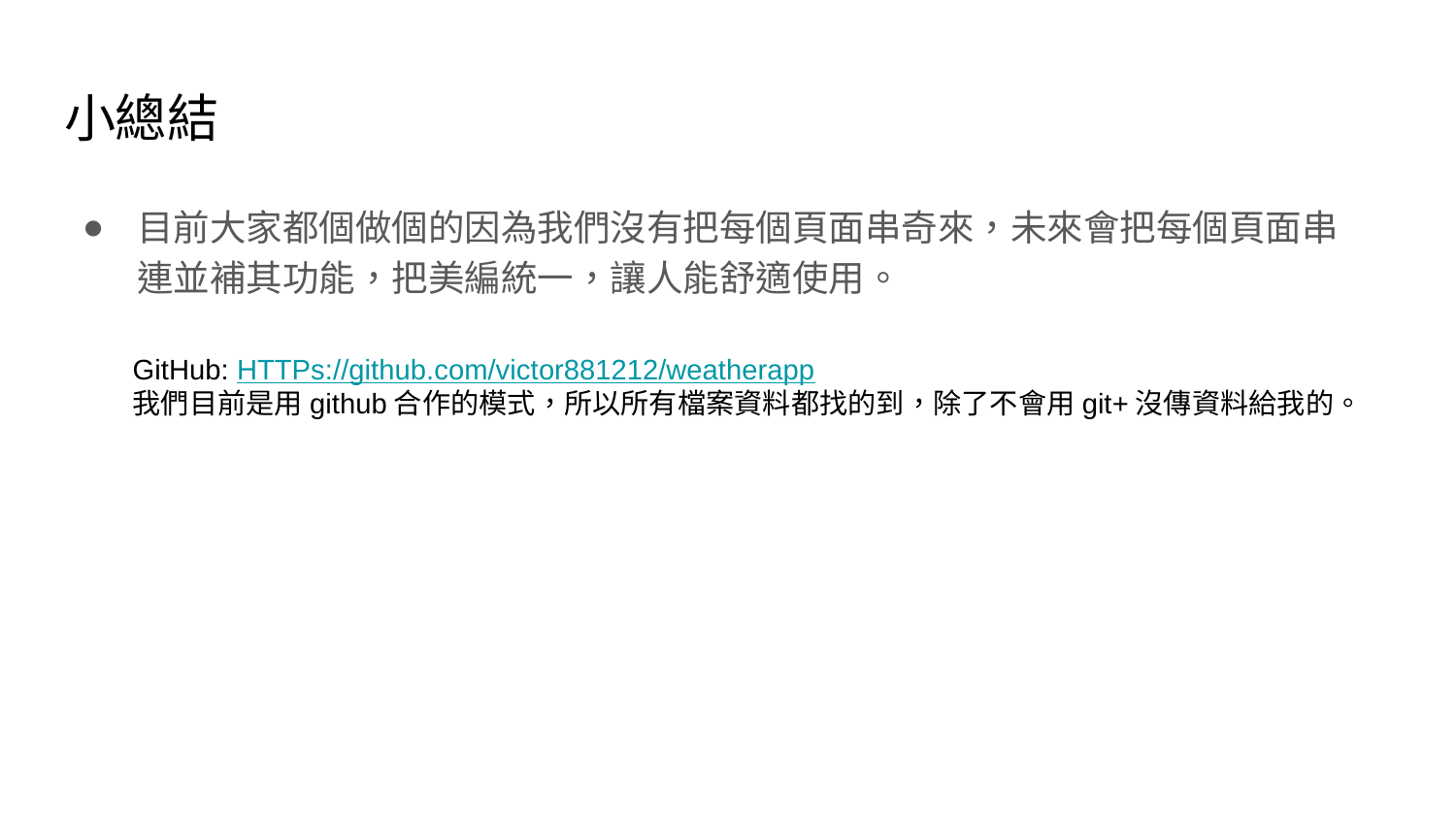

# 小總結
目前大家都個做個的因為我們沒有把每個頁面串奇來，未來會把每個頁面串連並補其功能，把美編統一，讓人能舒適使用。

GitHub: HTTPs://github.com/victor881212/weatherapp
我們目前是用github合作的模式，所以所有檔案資料都找的到，除了不會用git+沒傳資料給我的。